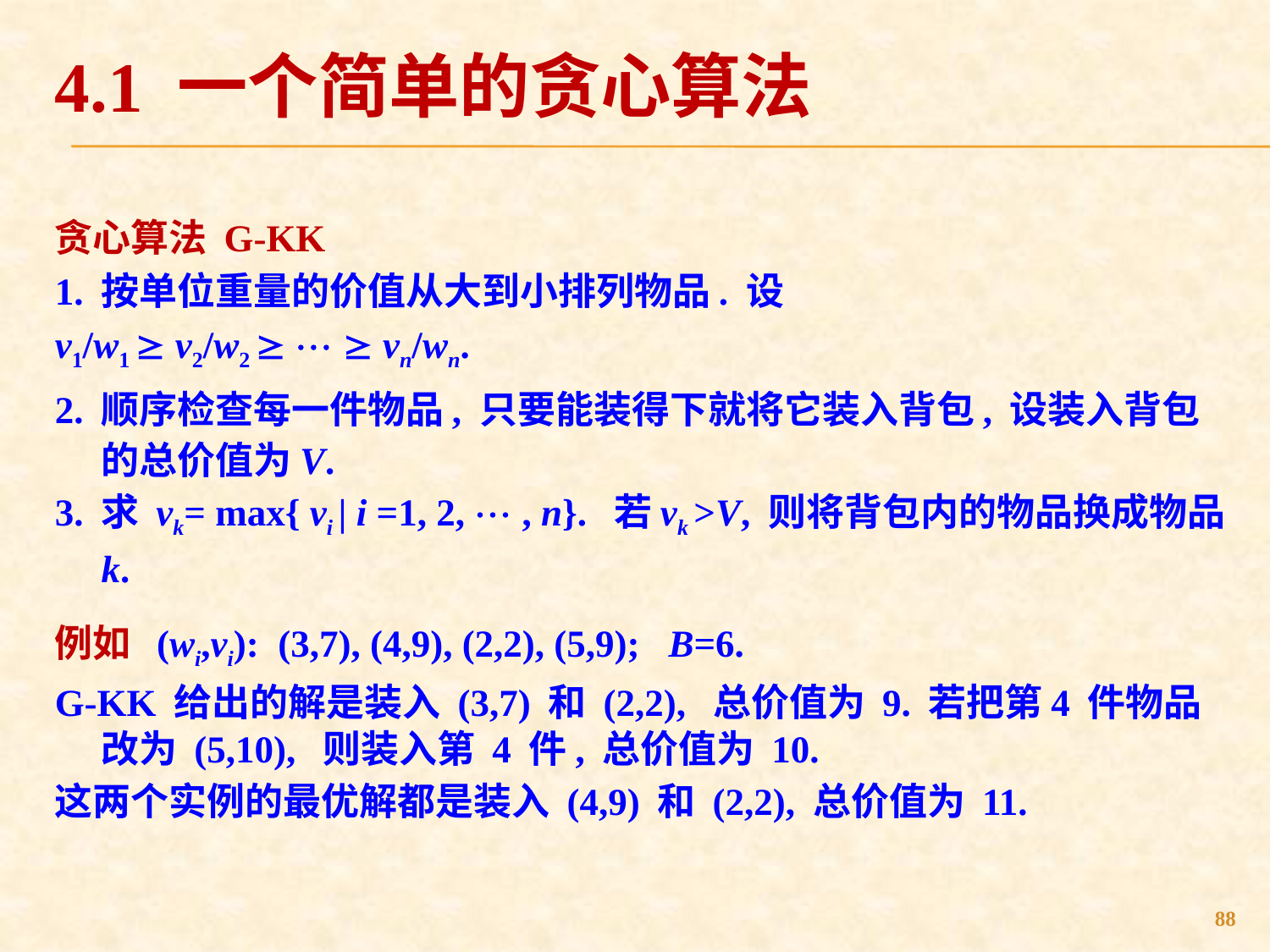

# 4.1 一个简单的贪心算法
贪心算法 G-KK
1. 按单位重量的价值从大到小排列物品. 设
v1/w1 ≥ v2/w2 ≥ … ≥ vn/wn.
2. 顺序检查每一件物品, 只要能装得下就将它装入背包, 设装入背包的总价值为V.
3. 求 vk= max{ vi | i =1, 2, … , n}.  若vk >V, 则将背包内的物品换成物品 k.
例如  (wi,vi):  (3,7), (4,9), (2,2), (5,9);   B=6.
G-KK 给出的解是装入 (3,7) 和 (2,2),  总价值为 9. 若把第4 件物品改为 (5,10),  则装入第 4 件, 总价值为 10.
这两个实例的最优解都是装入 (4,9) 和 (2,2), 总价值为 11.
88